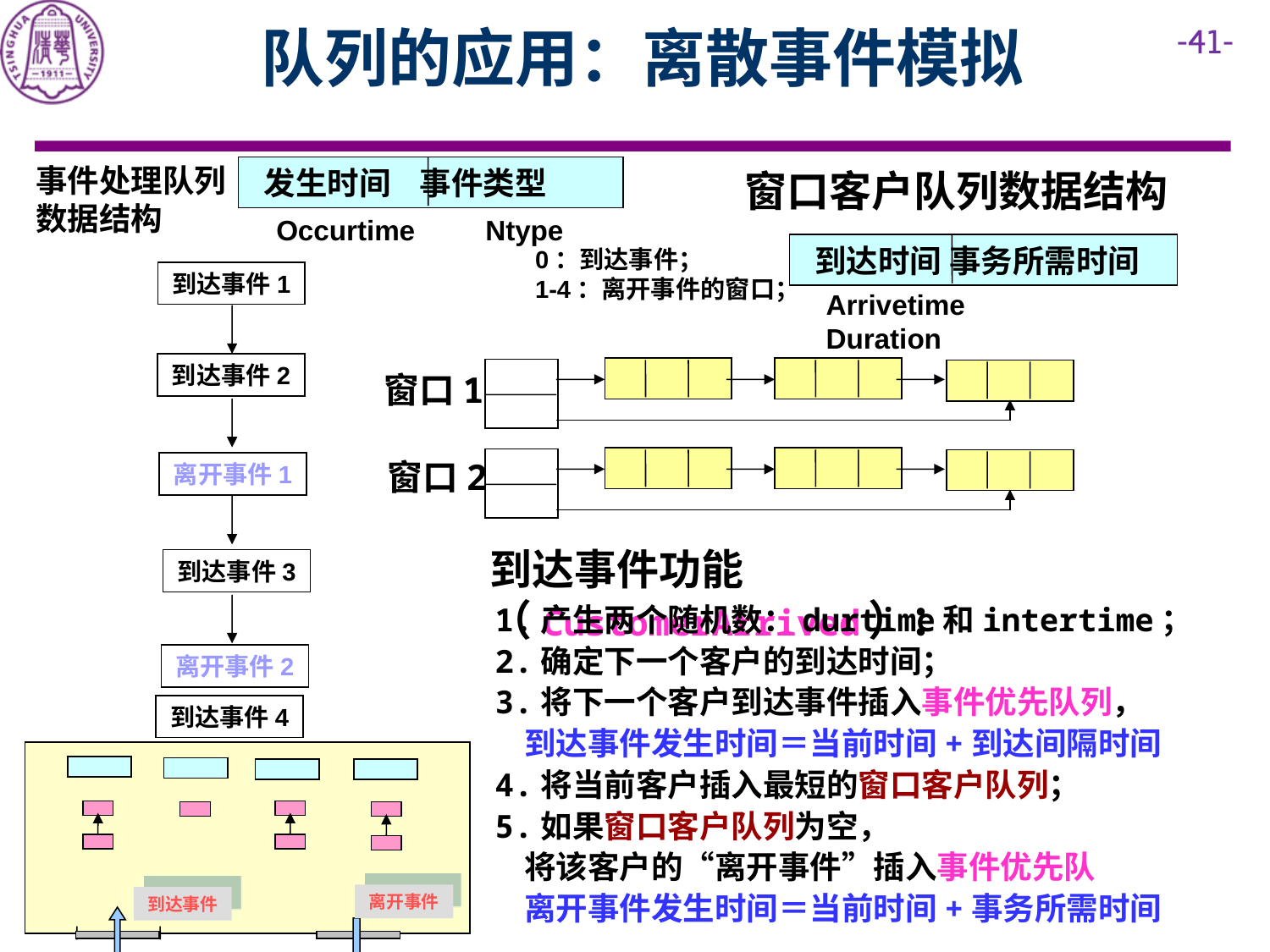

队列的应用：离散事件模拟
事件处理队列数据结构
 发生时间    事件类型

窗口客户队列数据结构
Occurtime         Ntype
 到达时间 事务所需时间

0：到达事件；
1-4：离开事件的窗口；
到达事件1
Arrivetime         Duration

到达事件2

窗口1

离开事件1

窗口2

到达事件3
到达事件功能（CustomerArrived）：
1.产生两个随机数：durtime和intertime；
2.确定下一个客户的到达时间；
3.将下一个客户到达事件插入事件优先队列，
   到达事件发生时间＝当前时间+到达间隔时间
4.将当前客户插入最短的窗口客户队列；
5.如果窗口客户队列为空，
   将该客户的“离开事件”插入事件优先队
   离开事件发生时间＝当前时间+事务所需时间

离开事件2

到达事件4

离开事件
到达事件